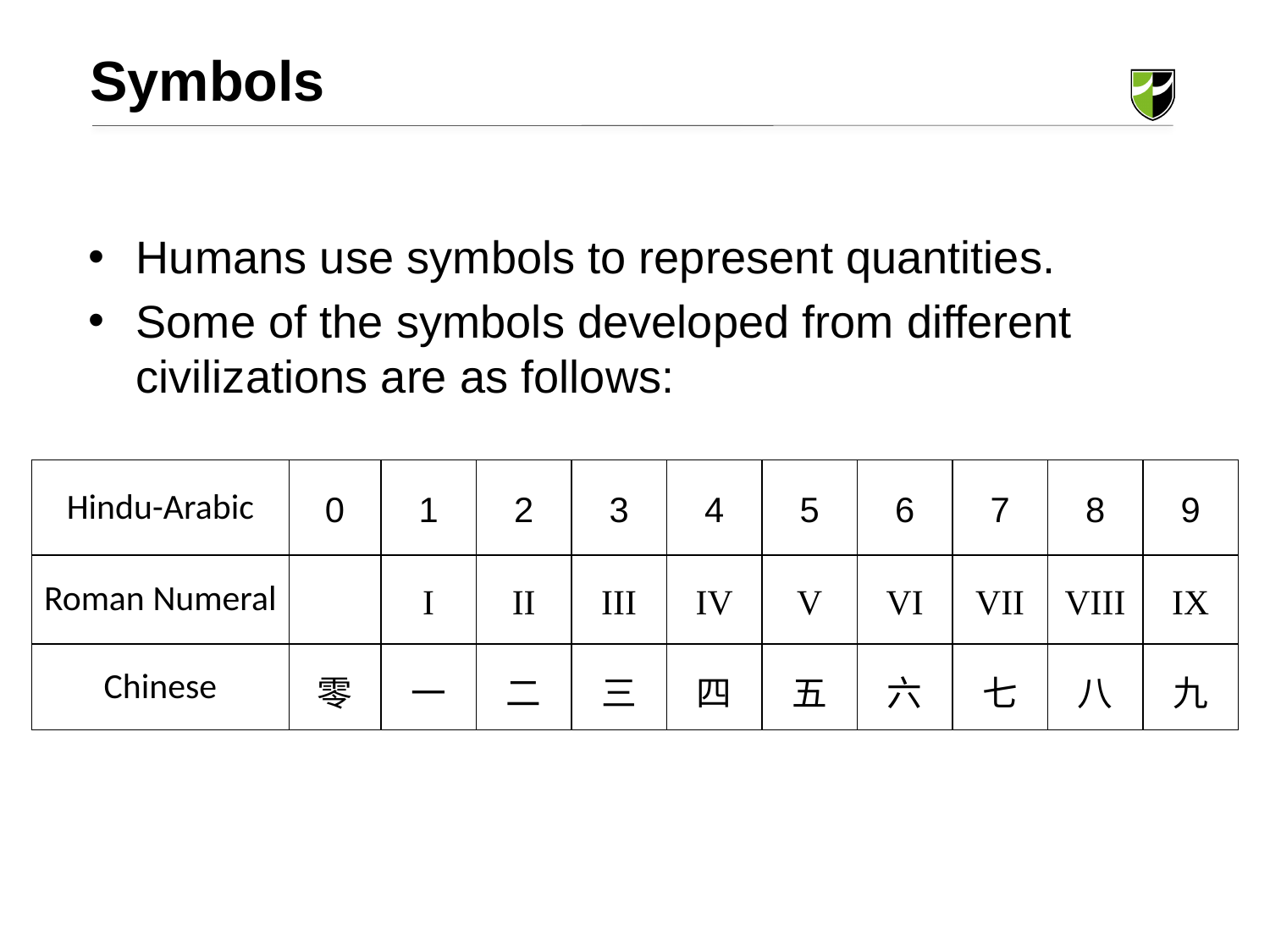

Symbols
Humans use symbols to represent quantities.
Some of the symbols developed from different civilizations are as follows:

| Hindu-Arabic | 0 | 1 | 2 | 3 | 4 | 5 | 6 | 7 | 8 | 9 |
| --- | --- | --- | --- | --- | --- | --- | --- | --- | --- | --- |
| Roman Numeral |  | I | II | III | IV | V | VI | VII | VIII | IX |
| Chinese | 零 | 一 | 二 | 三 | 四 | 五 | 六 | 七 | 八 | 九 |